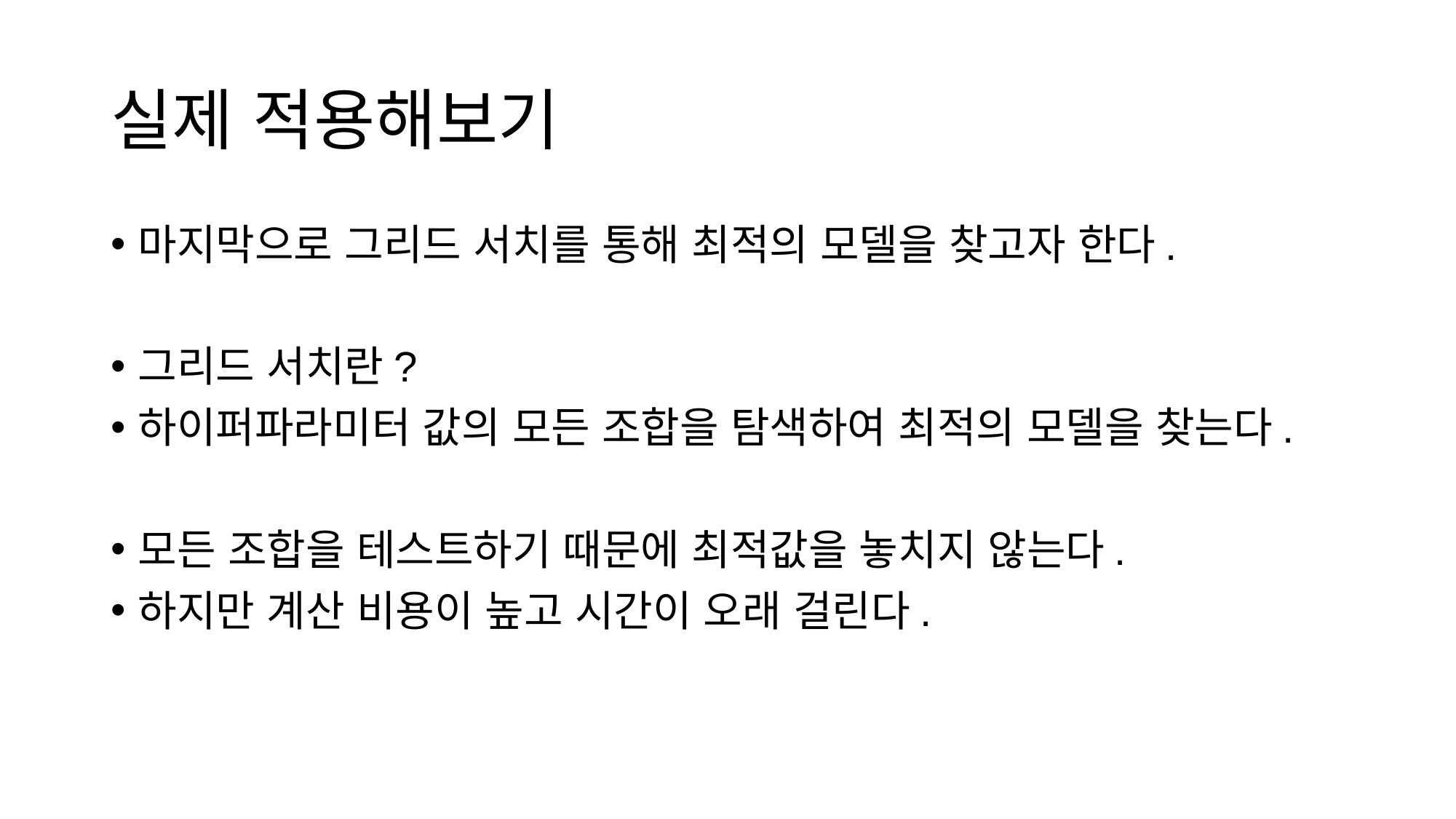

# 실제 적용해보기
마지막으로 그리드 서치를 통해 최적의 모델을 찾고자 한다.

그리드 서치란?
하이퍼파라미터 값의 모든 조합을 탐색하여 최적의 모델을 찾는다.

모든 조합을 테스트하기 때문에 최적값을 놓치지 않는다.
하지만 계산 비용이 높고 시간이 오래 걸린다.